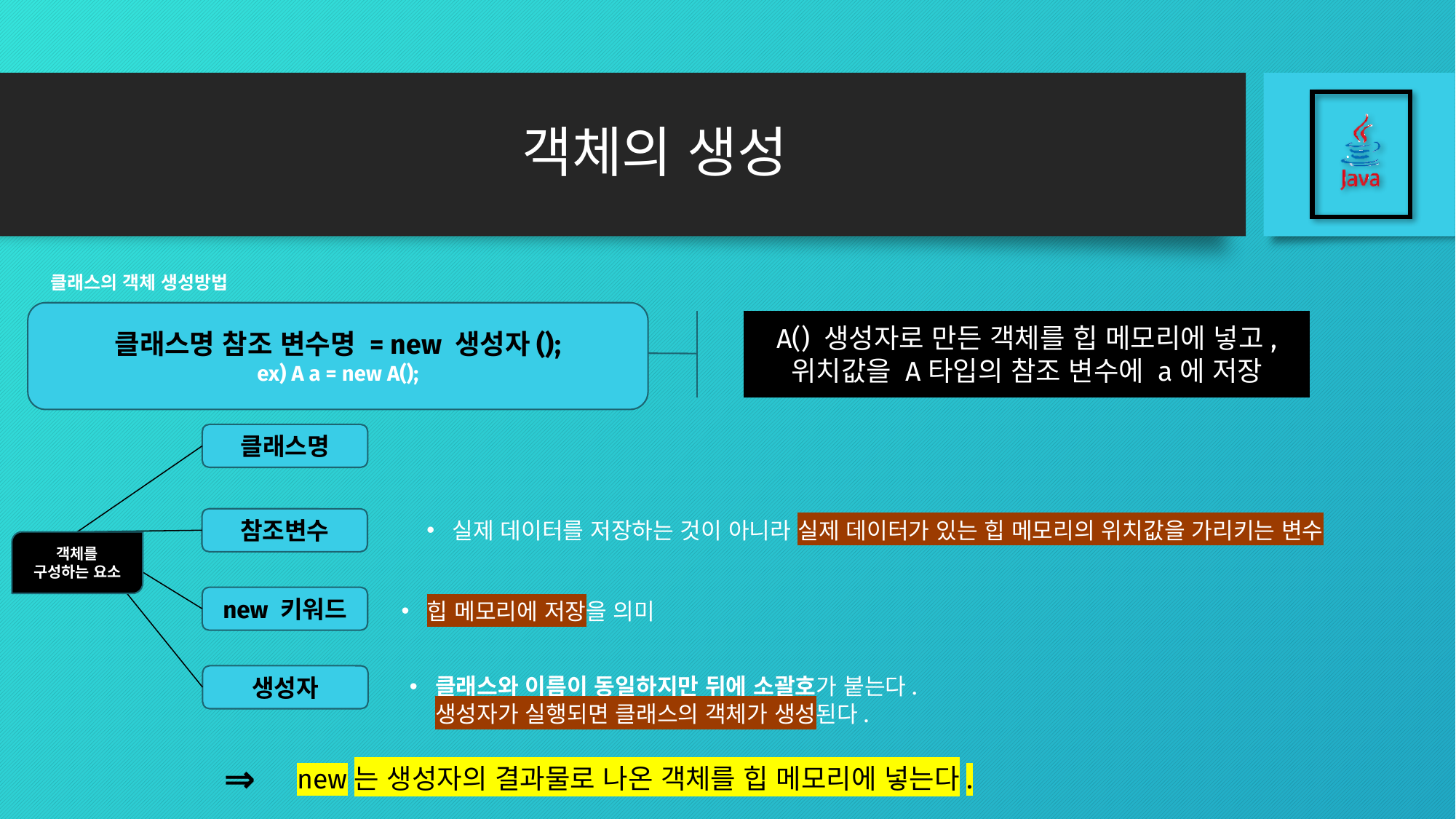

# 객체의 생성
클래스의 객체 생성방법
클래스명 참조 변수명 = new 생성자();
ex) A a = new A();
A() 생성자로 만든 객체를 힙 메모리에 넣고, 위치값을 A타입의 참조 변수에 a에 저장
클래스명
참조변수
실제 데이터를 저장하는 것이 아니라 실제 데이터가 있는 힙 메모리의 위치값을 가리키는 변수
객체를
구성하는 요소
new 키워드
힙 메모리에 저장을 의미
생성자
클래스와 이름이 동일하지만 뒤에 소괄호가 붙는다.
생성자가 실행되면 클래스의 객체가 생성된다.
⇒
new는 생성자의 결과물로 나온 객체를 힙 메모리에 넣는다.